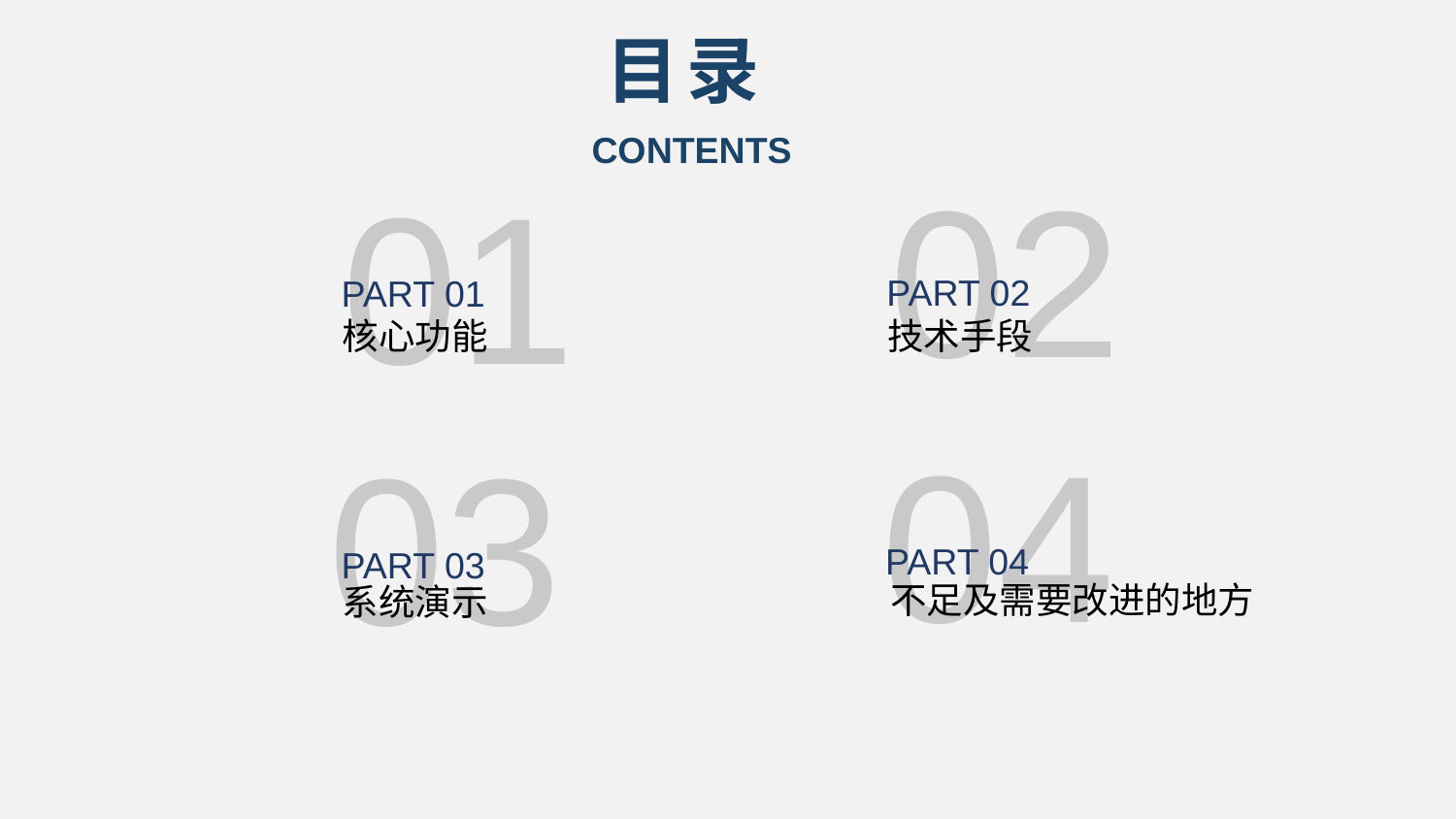

目 录
CONTENTS
02
01
PART 02
PART 01
技术手段
核心功能
04
03
PART 04
PART 03
不足及需要改进的地方
系统演示